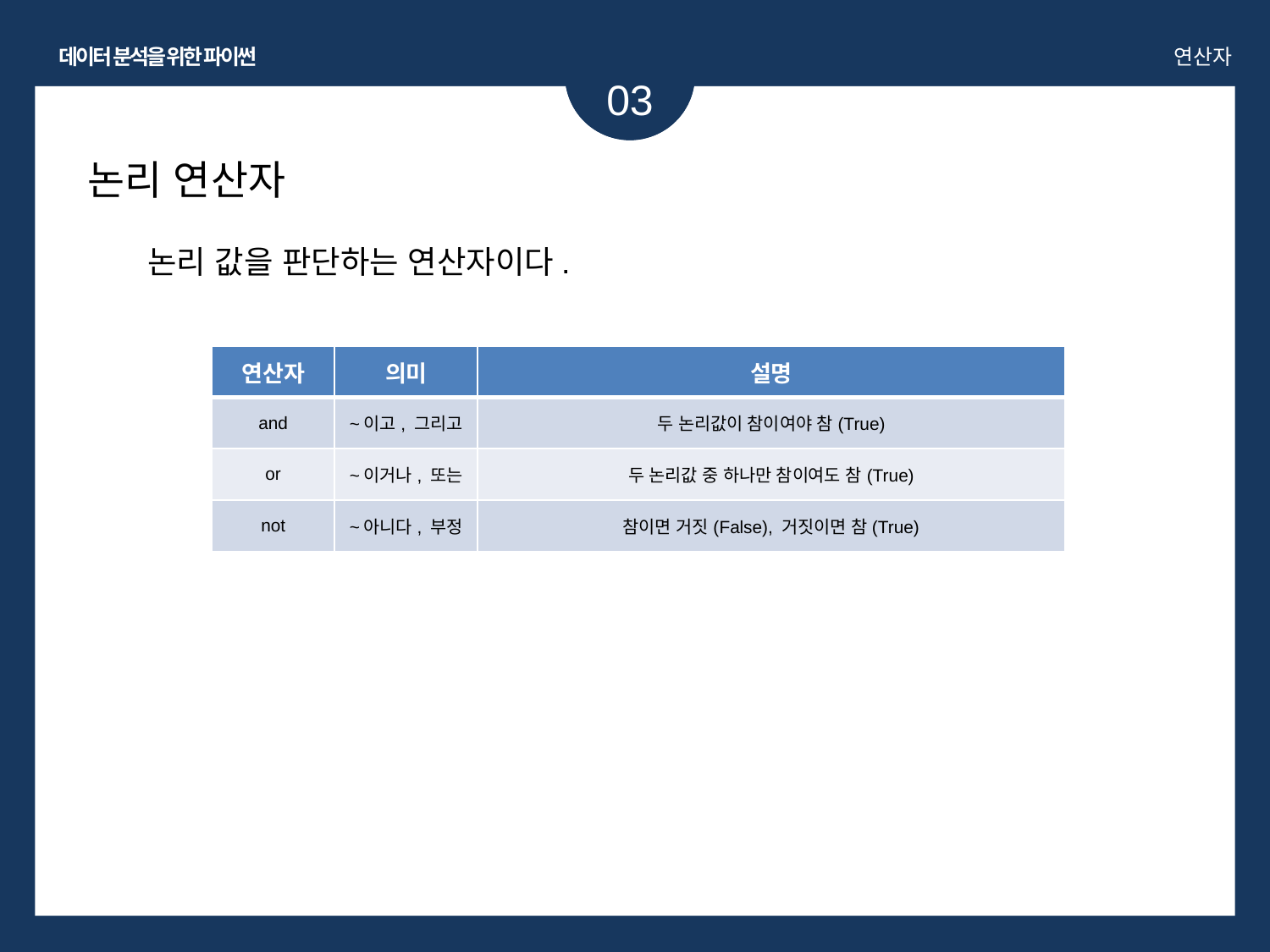

데이터 분석을 위한 파이썬
연산자
03
논리 연산자
논리 값을 판단하는 연산자이다.
| 연산자 | 의미 | 설명 |
| --- | --- | --- |
| and | ~이고, 그리고 | 두 논리값이 참이여야 참(True) |
| or | ~이거나, 또는 | 두 논리값 중 하나만 참이여도 참(True) |
| not | ~아니다, 부정 | 참이면 거짓(False), 거짓이면 참(True) |